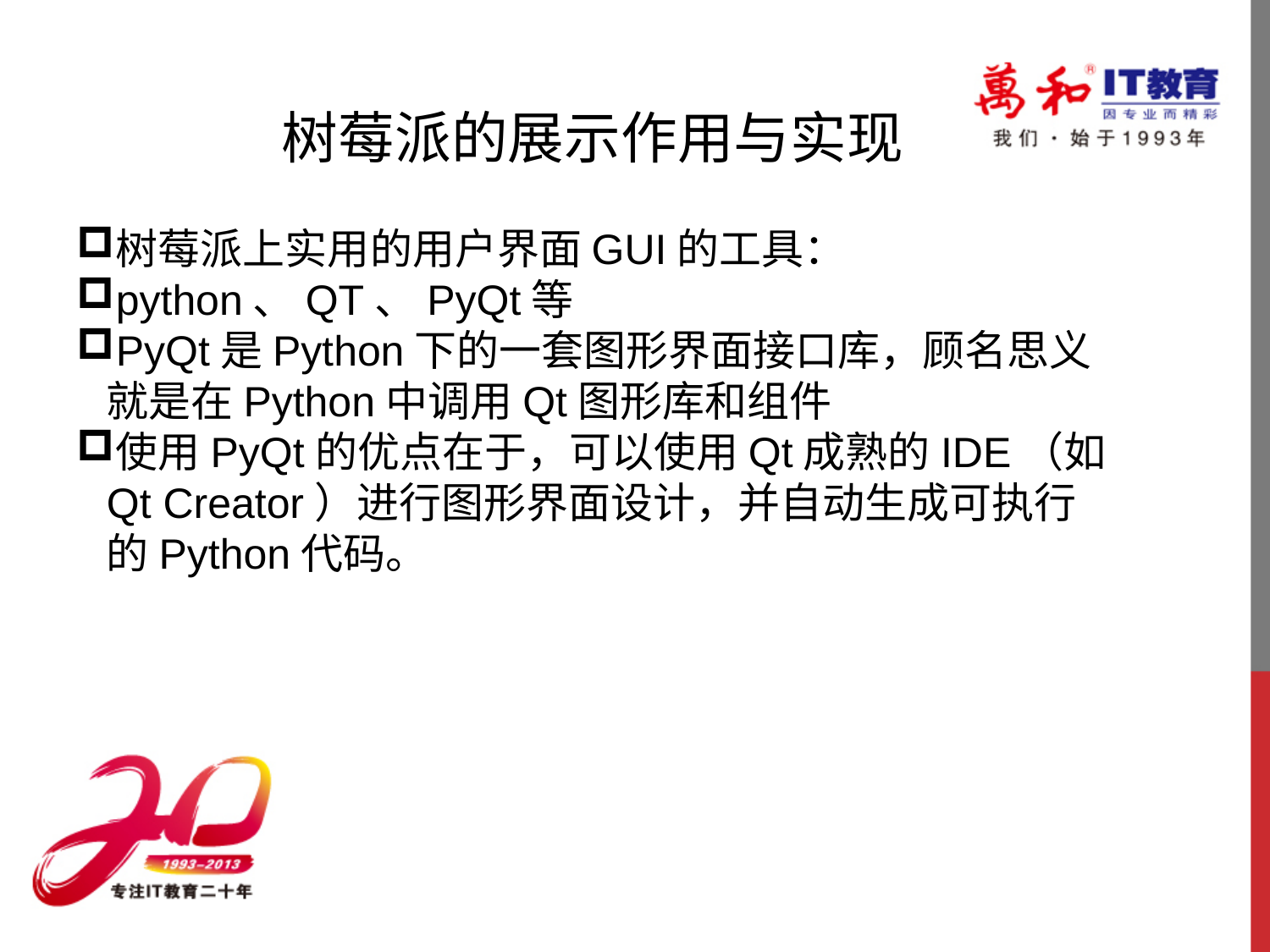

树莓派的展示作用与实现
树莓派上实用的用户界面GUI的工具：
python、QT、PyQt等
PyQt是Python下的一套图形界面接口库，顾名思义就是在Python中调用Qt图形库和组件
使用PyQt的优点在于，可以使用Qt成熟的IDE（如Qt Creator）进行图形界面设计，并自动生成可执行的Python代码。